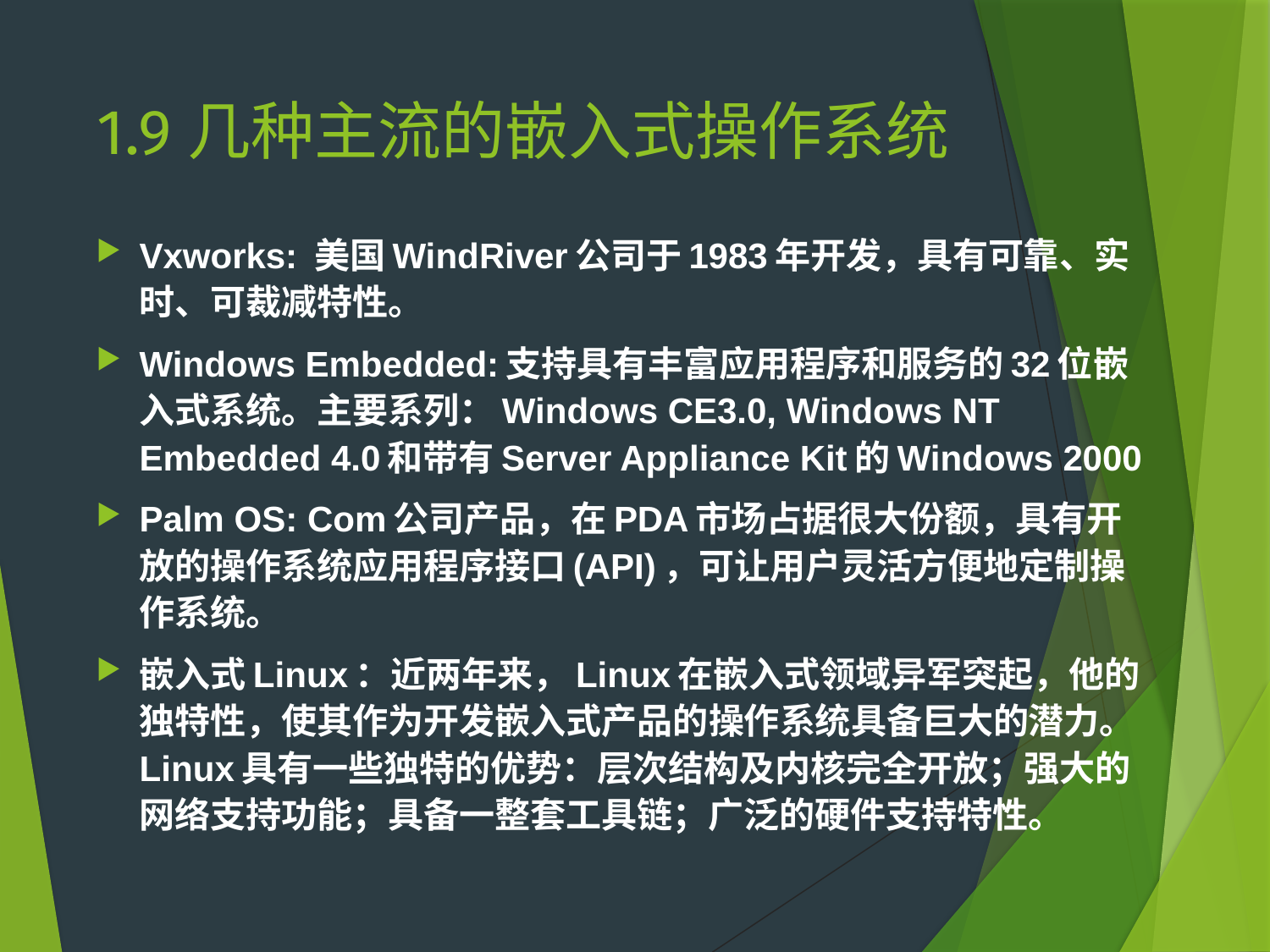

# 1.9几种主流的嵌入式操作系统
Vxworks: 美国WindRiver公司于1983年开发，具有可靠、实时、可裁减特性。
Windows Embedded:支持具有丰富应用程序和服务的32位嵌入式系统。主要系列：Windows CE3.0, Windows NT Embedded 4.0和带有Server Appliance Kit的Windows 2000
Palm OS: Com公司产品，在PDA市场占据很大份额，具有开放的操作系统应用程序接口(API)，可让用户灵活方便地定制操作系统。
嵌入式Linux：近两年来，Linux在嵌入式领域异军突起，他的独特性，使其作为开发嵌入式产品的操作系统具备巨大的潜力。Linux具有一些独特的优势：层次结构及内核完全开放；强大的网络支持功能；具备一整套工具链；广泛的硬件支持特性。